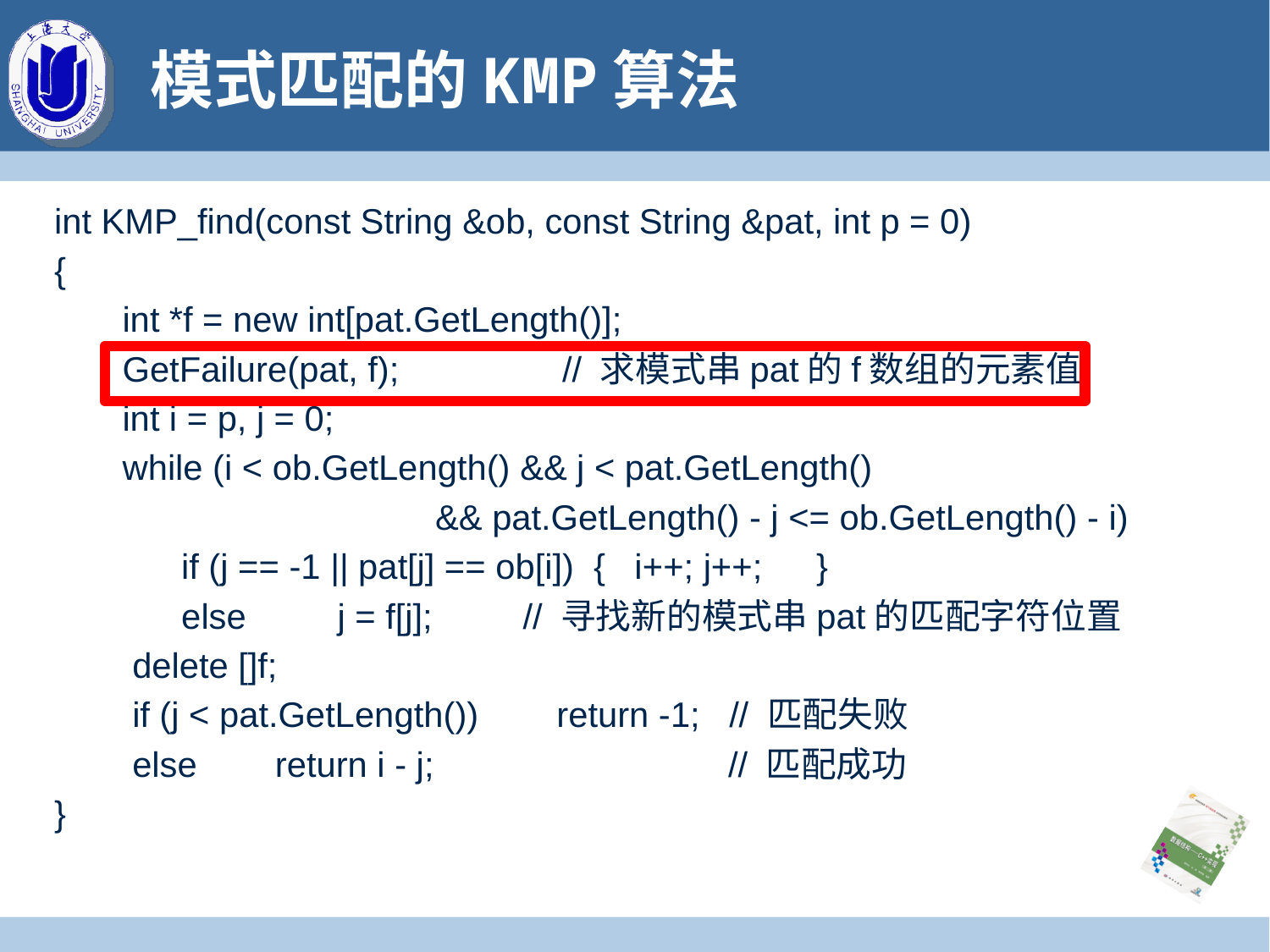

# 模式匹配的KMP算法
int KMP_find(const String &ob, const String &pat, int p = 0)
{
       int *f = new int[pat.GetLength()];
       GetFailure(pat, f);		// 求模式串pat的f数组的元素值
       int i = p, j = 0;
       while (i < ob.GetLength() && j < pat.GetLength()
 			&& pat.GetLength() - j <= ob.GetLength() - i)
	if (j == -1 || pat[j] == ob[i])  {   i++; j++;	}
	else	   j = f[j];	         // 寻找新的模式串pat的匹配字符位置
        delete []f;
        if (j < pat.GetLength())        return -1;   // 匹配失败
        else        return i - j;			    // 匹配成功
}